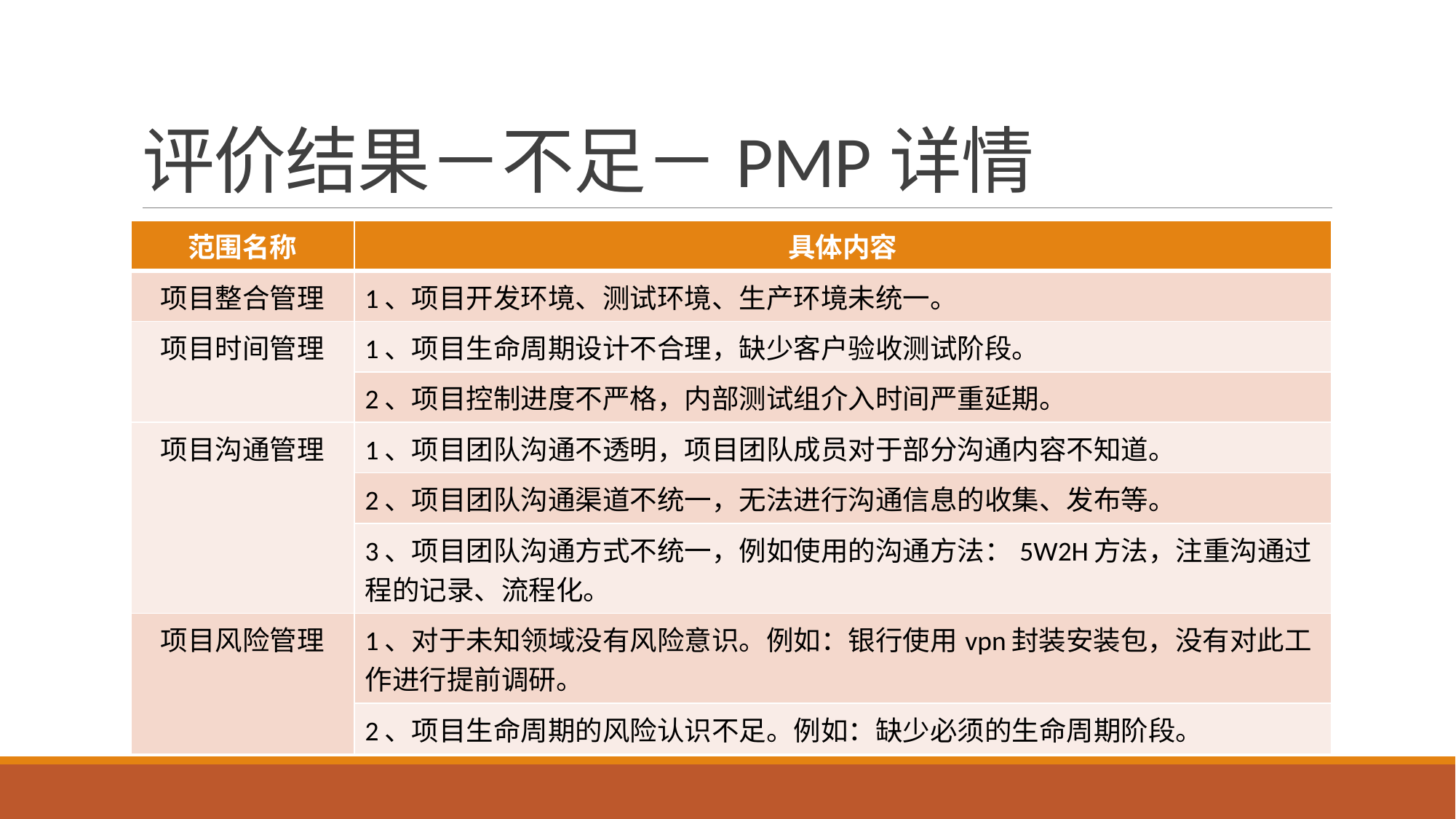

# 评价结果－不足－PMP详情
| 范围名称 | 具体内容 |
| --- | --- |
| 项目整合管理 | 1、项目开发环境、测试环境、生产环境未统一。 |
| 项目时间管理 | 1、项目生命周期设计不合理，缺少客户验收测试阶段。 |
|  | 2、项目控制进度不严格，内部测试组介入时间严重延期。 |
| 项目沟通管理 | 1、项目团队沟通不透明，项目团队成员对于部分沟通内容不知道。 |
|  | 2、项目团队沟通渠道不统一，无法进行沟通信息的收集、发布等。 |
|  | 3、项目团队沟通方式不统一，例如使用的沟通方法：5W2H方法，注重沟通过程的记录、流程化。 |
| 项目风险管理 | 1、对于未知领域没有风险意识。例如：银行使用vpn封装安装包，没有对此工作进行提前调研。 |
|  | 2、项目生命周期的风险认识不足。例如：缺少必须的生命周期阶段。 |